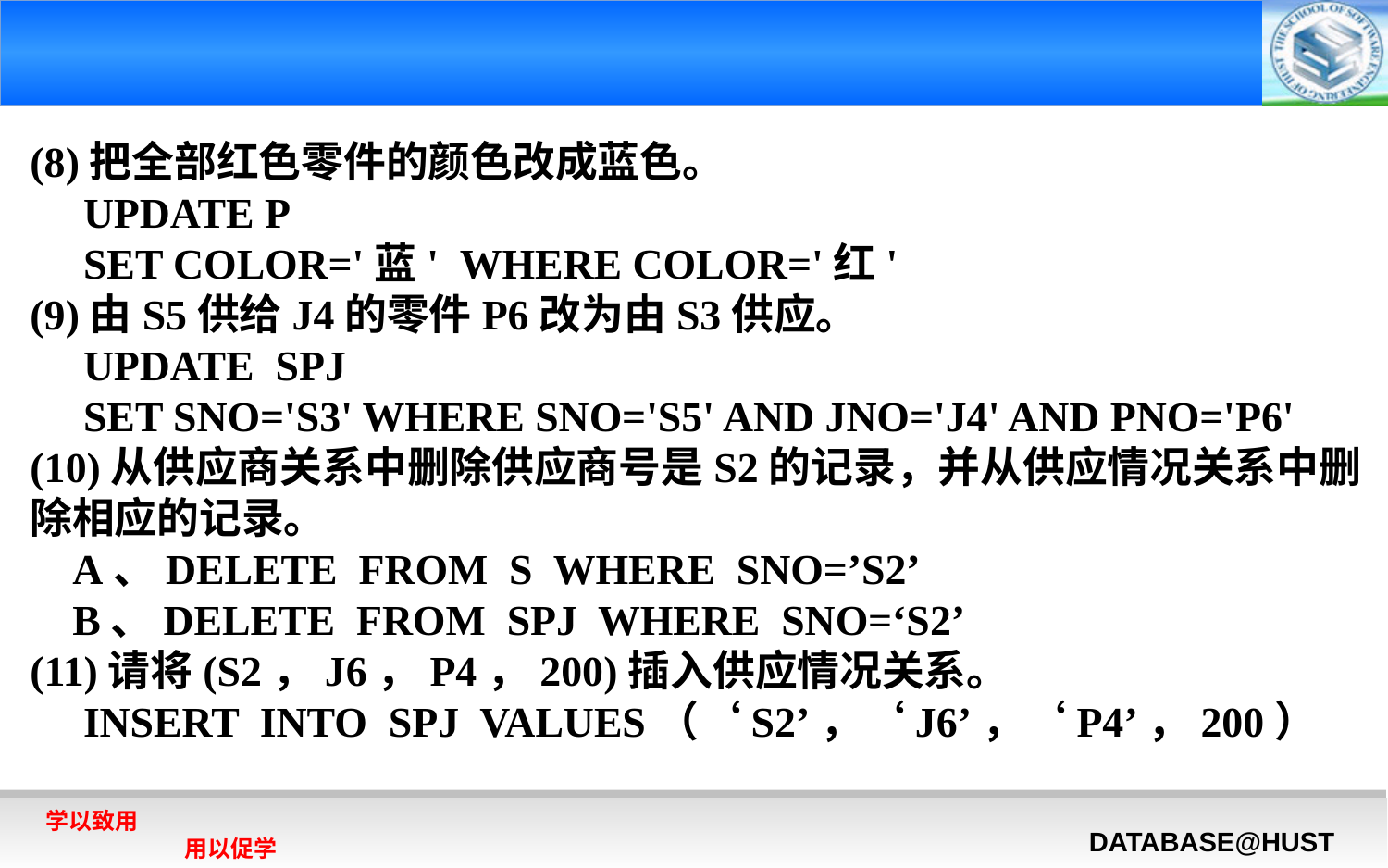

(8)把全部红色零件的颜色改成蓝色。
     UPDATE P
     SET COLOR='蓝'  WHERE COLOR='红'
(9)由S5供给J4的零件P6改为由S3供应。
     UPDATE  SPJ
     SET SNO='S3' WHERE SNO='S5' AND JNO='J4' AND PNO='P6'
(10)从供应商关系中删除供应商号是S2的记录，并从供应情况关系中删除相应的记录。
    A、DELETE  FROM  S  WHERE  SNO=’S2’
    B、DELETE  FROM  SPJ  WHERE  SNO=‘S2’
(11)请将(S2，J6，P4，200)插入供应情况关系。
     INSERT  INTO  SPJ  VALUES（‘S2’，‘J6’，‘P4’，200）